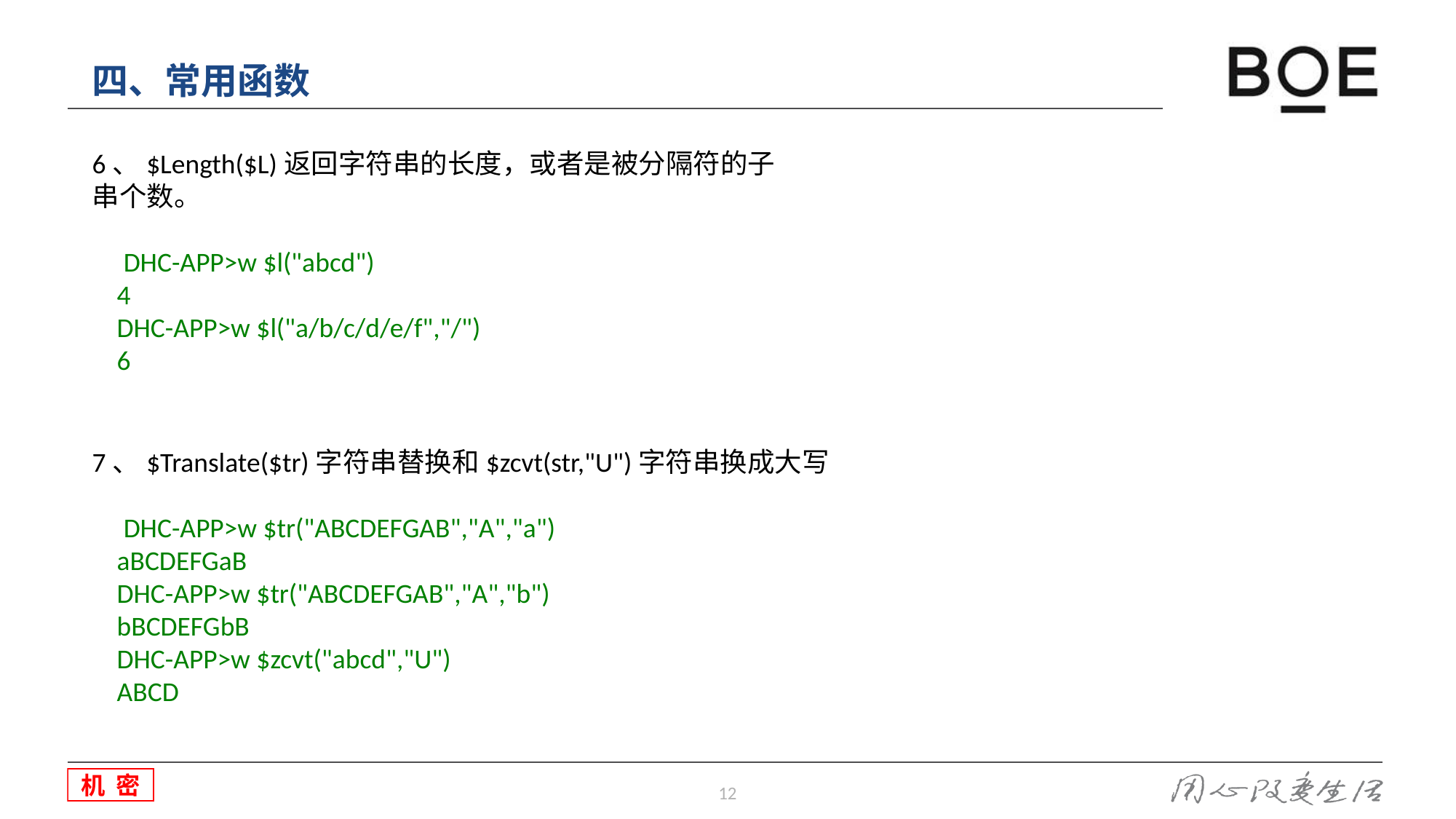

四、常用函数
6、$Length($L)返回字符串的长度，或者是被分隔符的子串个数。
    DHC-APP>w $l("abcd")
    4
    DHC-APP>w $l("a/b/c/d/e/f","/")
    6
7、$Translate($tr)字符串替换和$zcvt(str,"U")字符串换成大写
    DHC-APP>w $tr("ABCDEFGAB","A","a")
    aBCDEFGaB
    DHC-APP>w $tr("ABCDEFGAB","A","b")
    bBCDEFGbB
    DHC-APP>w $zcvt("abcd","U")
    ABCD
12